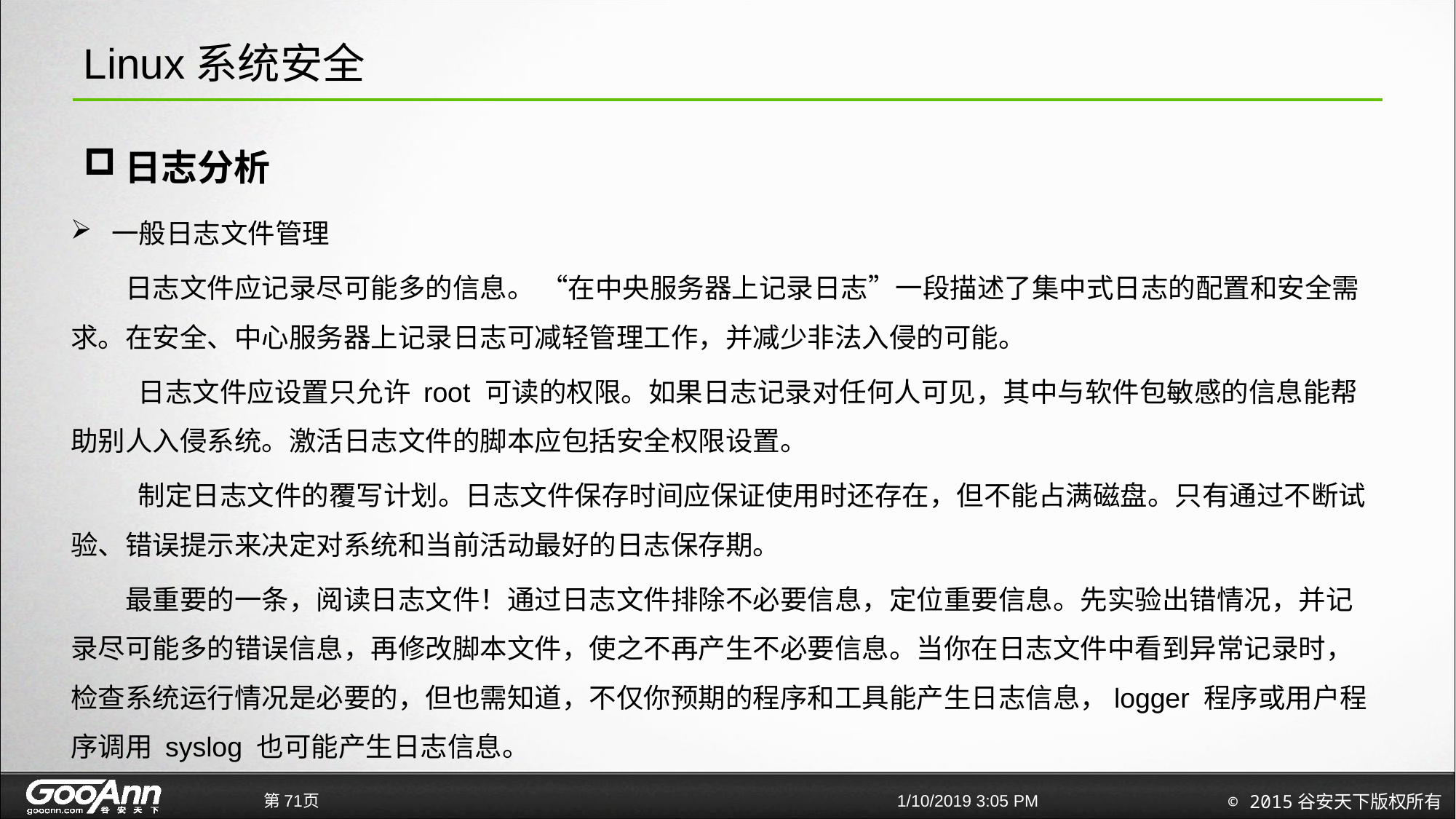

# Linux系统安全
日志分析
一般日志文件管理
日志文件应记录尽可能多的信息。 “在中央服务器上记录日志”一段描述了集中式日志的配置和安全需求。在安全、中心服务器上记录日志可减轻管理工作，并减少非法入侵的可能。
 日志文件应设置只允许 root 可读的权限。如果日志记录对任何人可见，其中与软件包敏感的信息能帮助别人入侵系统。激活日志文件的脚本应包括安全权限设置。
 制定日志文件的覆写计划。日志文件保存时间应保证使用时还存在，但不能占满磁盘。只有通过不断试验、错误提示来决定对系统和当前活动最好的日志保存期。
最重要的一条，阅读日志文件！通过日志文件排除不必要信息，定位重要信息。先实验出错情况，并记录尽可能多的错误信息，再修改脚本文件，使之不再产生不必要信息。当你在日志文件中看到异常记录时，检查系统运行情况是必要的，但也需知道，不仅你预期的程序和工具能产生日志信息，logger 程序或用户程序调用 syslog 也可能产生日志信息。